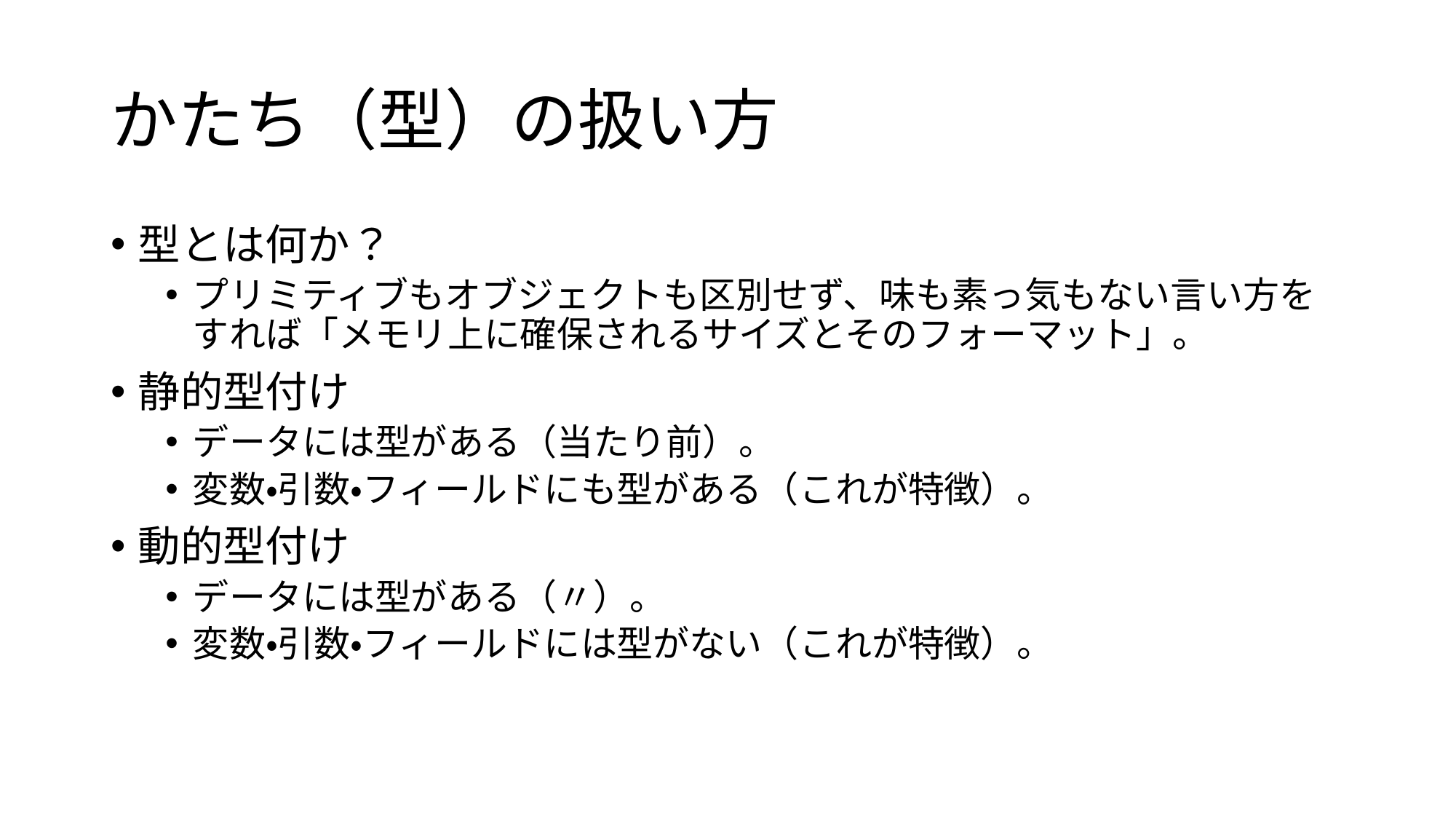

# かたち（型）の扱い方
型とは何か？
プリミティブもオブジェクトも区別せず、味も素っ気もない言い方をすれば「メモリ上に確保されるサイズとそのフォーマット」。
静的型付け
データには型がある（当たり前）。
変数・引数・フィールドにも型がある（これが特徴）。
動的型付け
データには型がある（〃）。
変数・引数・フィールドには型がない（これが特徴）。